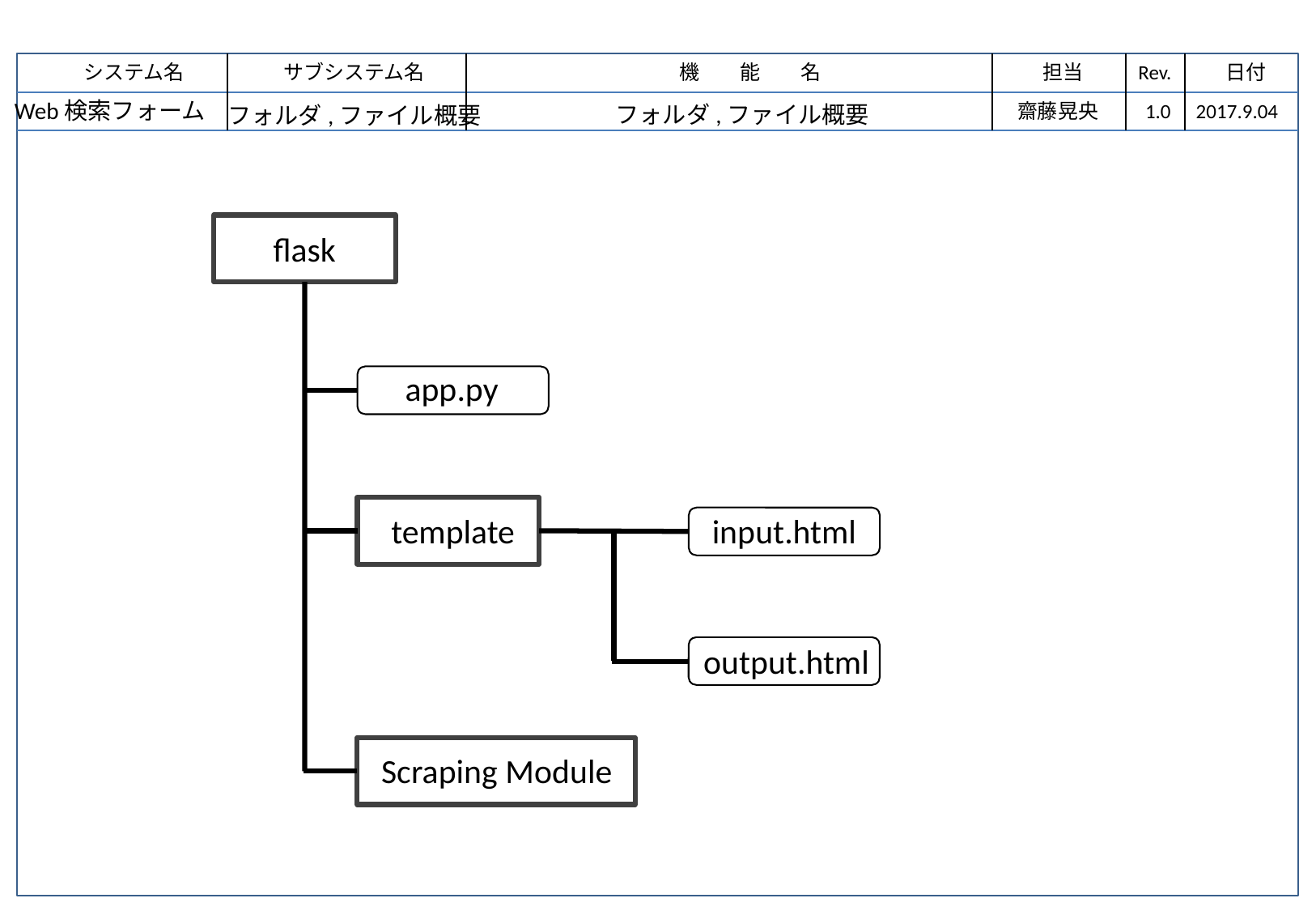

Web検索フォーム
齋藤晃央
1.0
2017.9.04
フォルダ,ファイル概要
フォルダ,ファイル概要

flask
app.py

template
input.html

output.html

Scraping Module